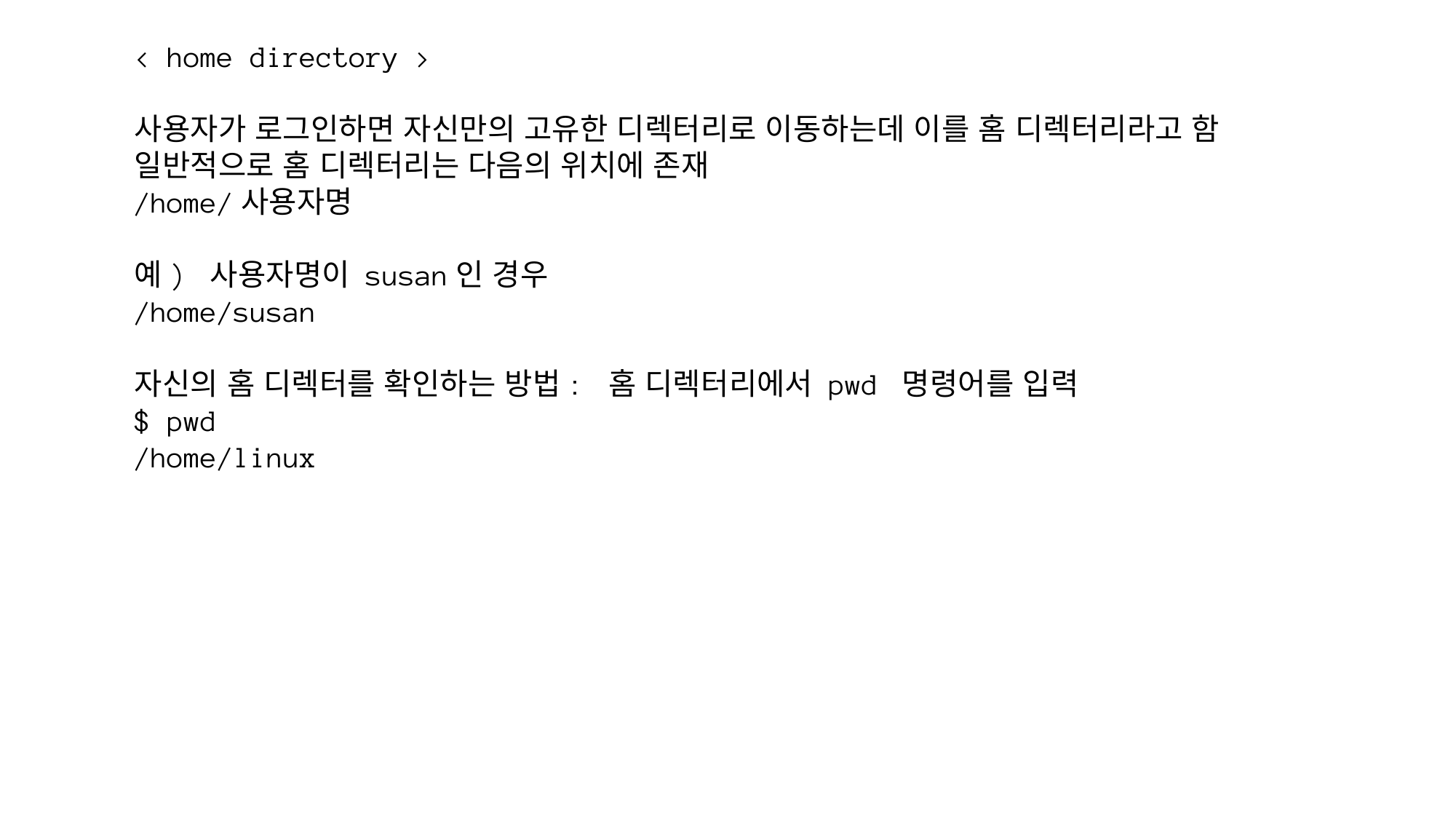

< home directory >

사용자가 로그인하면 자신만의 고유한 디렉터리로 이동하는데 이를 홈 디렉터리라고 함
일반적으로 홈 디렉터리는 다음의 위치에 존재
/home/사용자명

예) 사용자명이 susan인 경우
/home/susan

자신의 홈 디렉터를 확인하는 방법: 홈 디렉터리에서 pwd 명령어를 입력
$ pwd
/home/linux